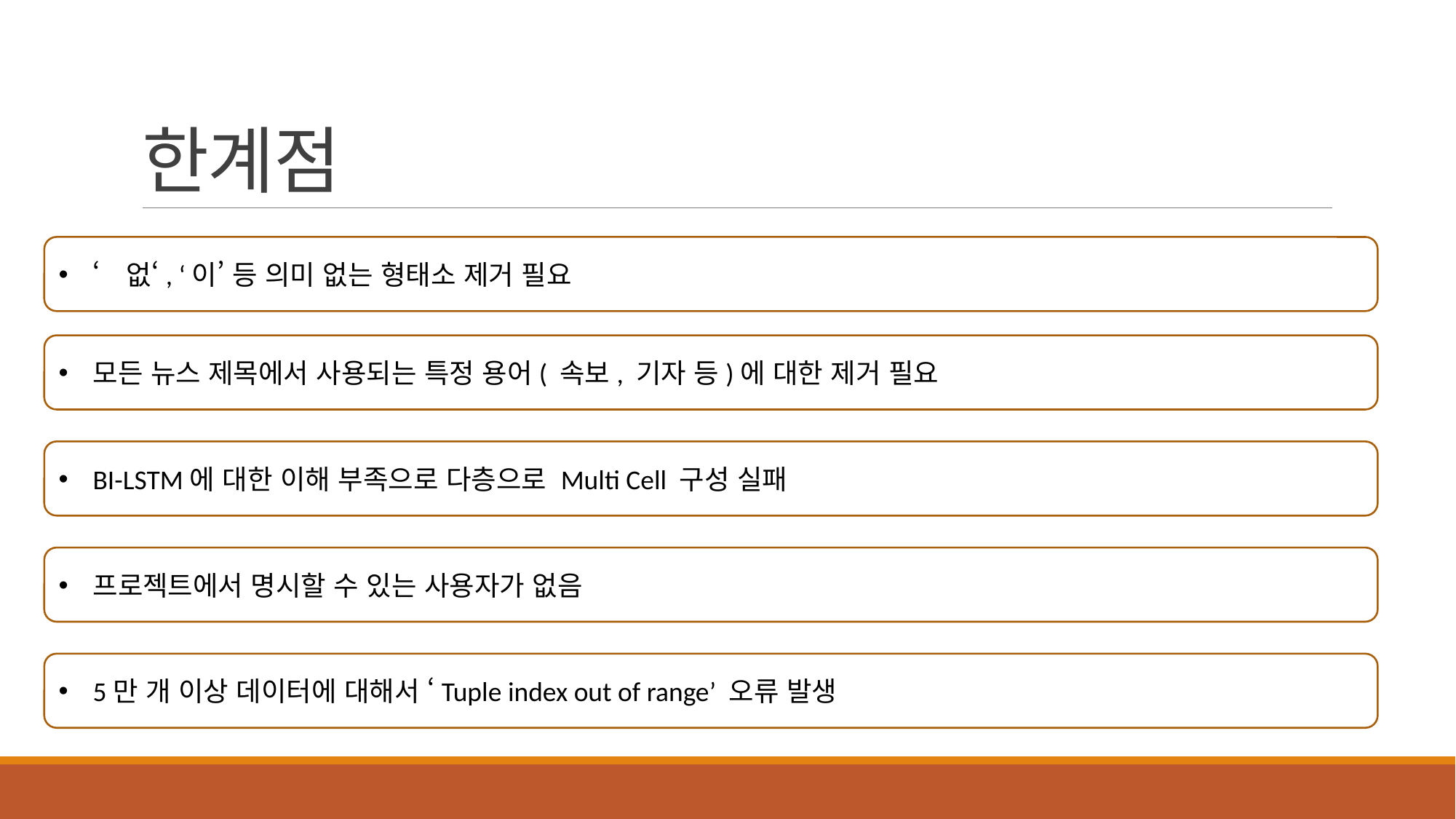

# 한계점
‘없‘, ‘이’ 등 의미 없는 형태소 제거 필요
모든 뉴스 제목에서 사용되는 특정 용어( 속보, 기자 등)에 대한 제거 필요
BI-LSTM에 대한 이해 부족으로 다층으로 Multi Cell 구성 실패
프로젝트에서 명시할 수 있는 사용자가 없음
5만 개 이상 데이터에 대해서 ‘Tuple index out of range’ 오류 발생